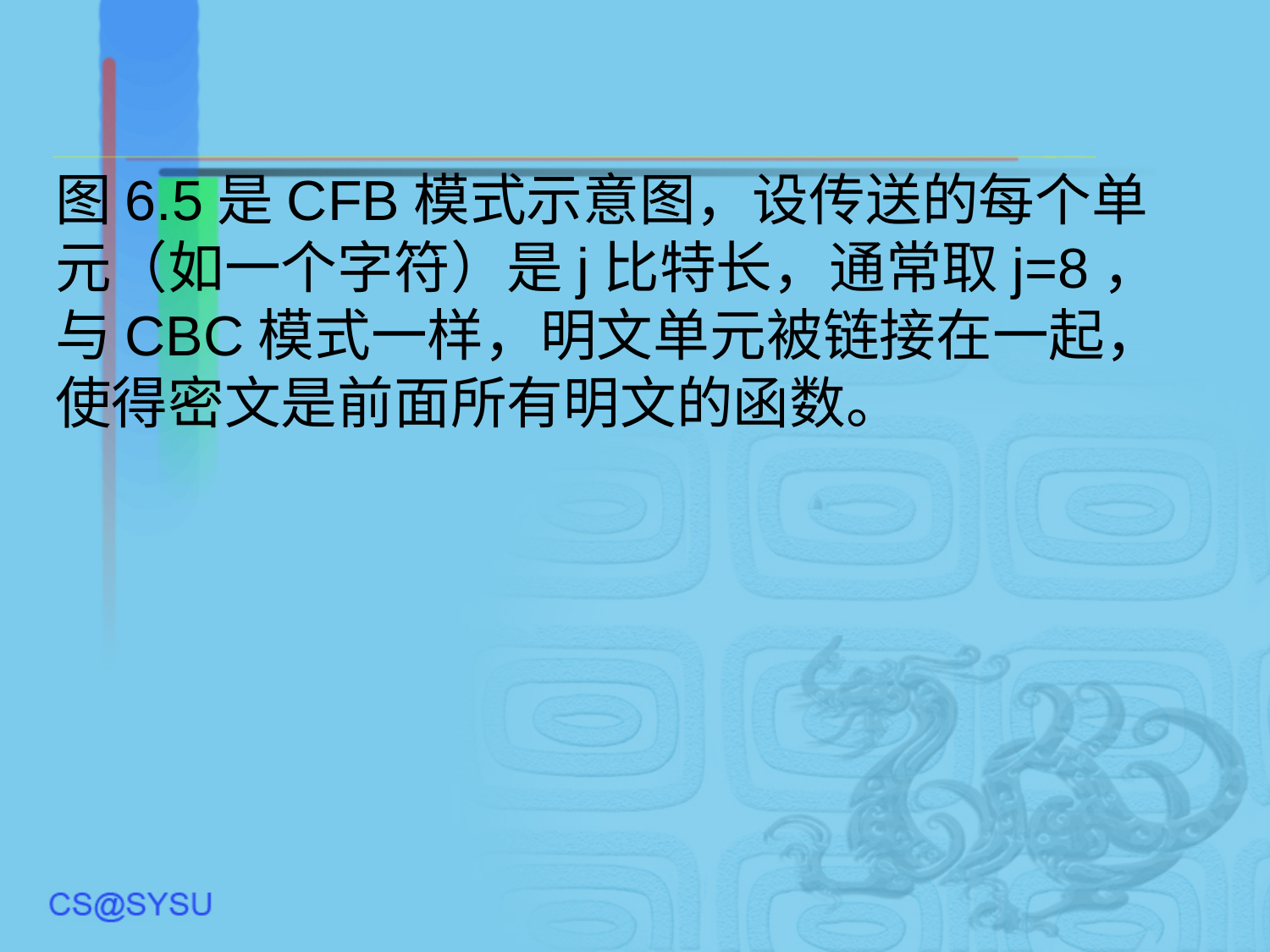

图6.5是CFB模式示意图，设传送的每个单元（如一个字符）是j比特长，通常取j=8，与CBC模式一样，明文单元被链接在一起，使得密文是前面所有明文的函数。